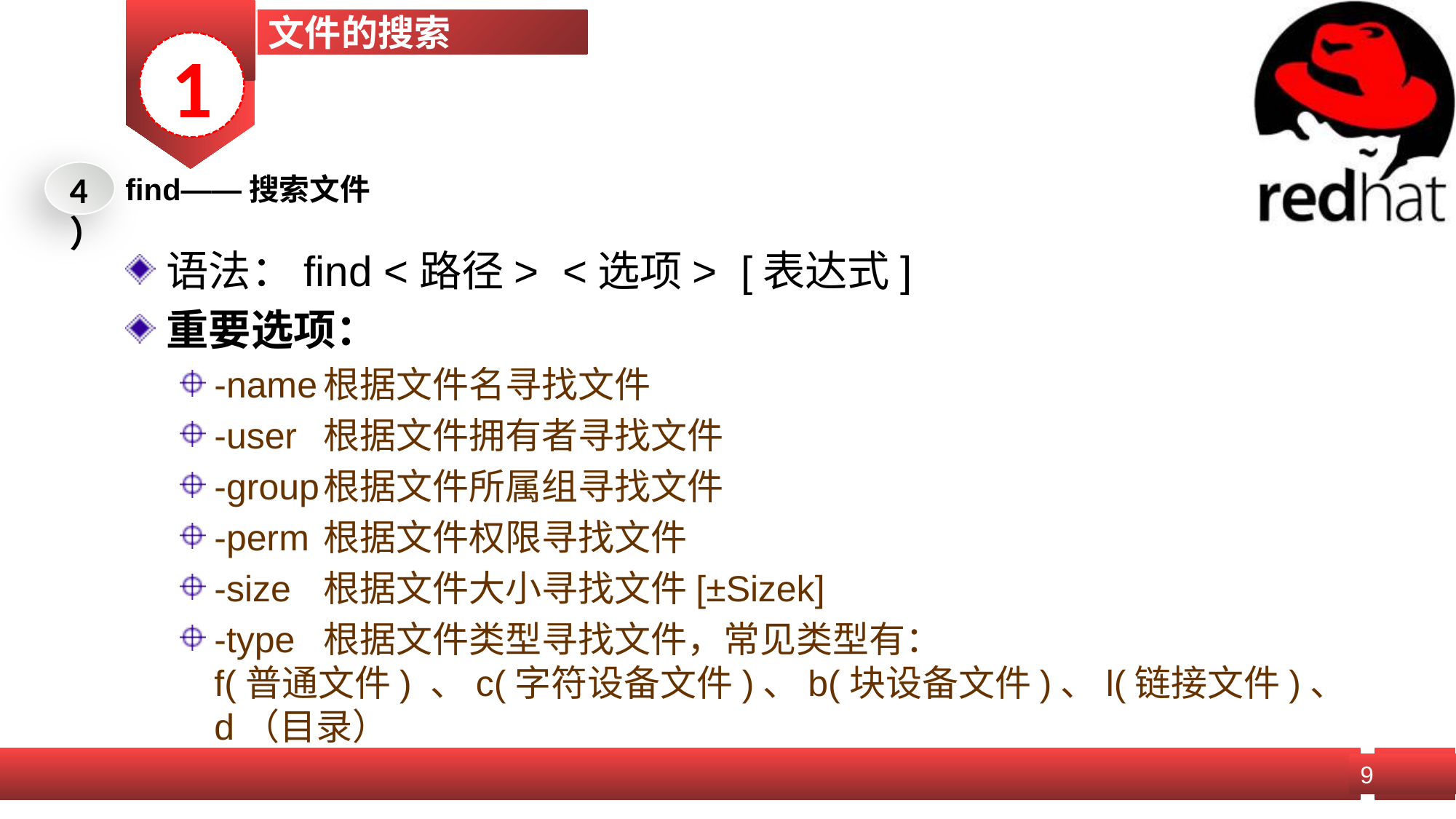

文件的搜索
1
4）

find——搜索文件
语法：find <路径>  <选项>  [表达式]
重要选项：
-name	根据文件名寻找文件
-user	根据文件拥有者寻找文件
-group	根据文件所属组寻找文件
-perm	根据文件权限寻找文件
-size	根据文件大小寻找文件[±Sizek]
-type	根据文件类型寻找文件，常见类型有：
f(普通文件) 、c(字符设备文件)、b(块设备文件)、l(链接文件)、d（目录）